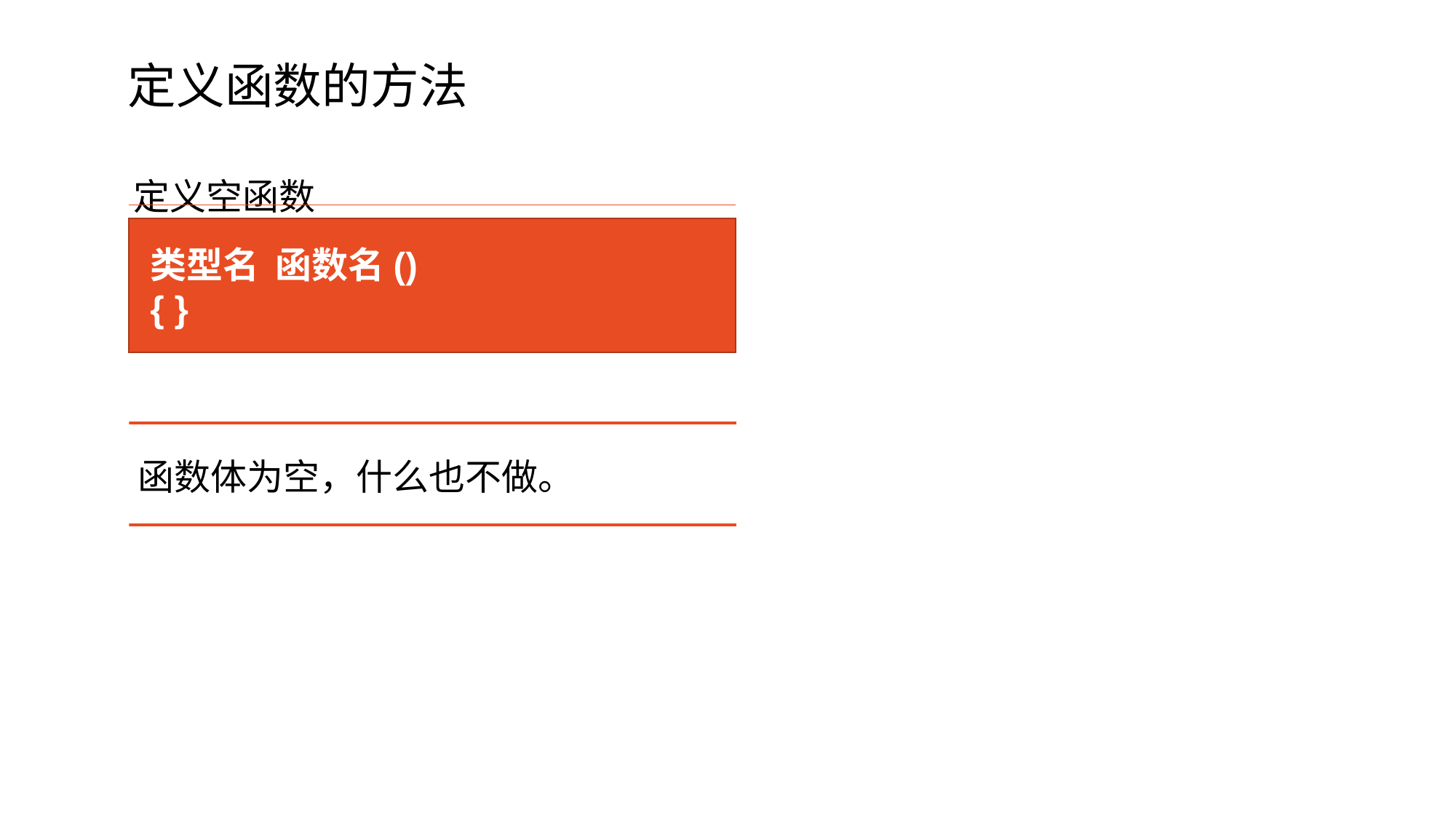

# 定义函数的方法
定义空函数
类型名  函数名()
{ }
函数体为空，什么也不做。